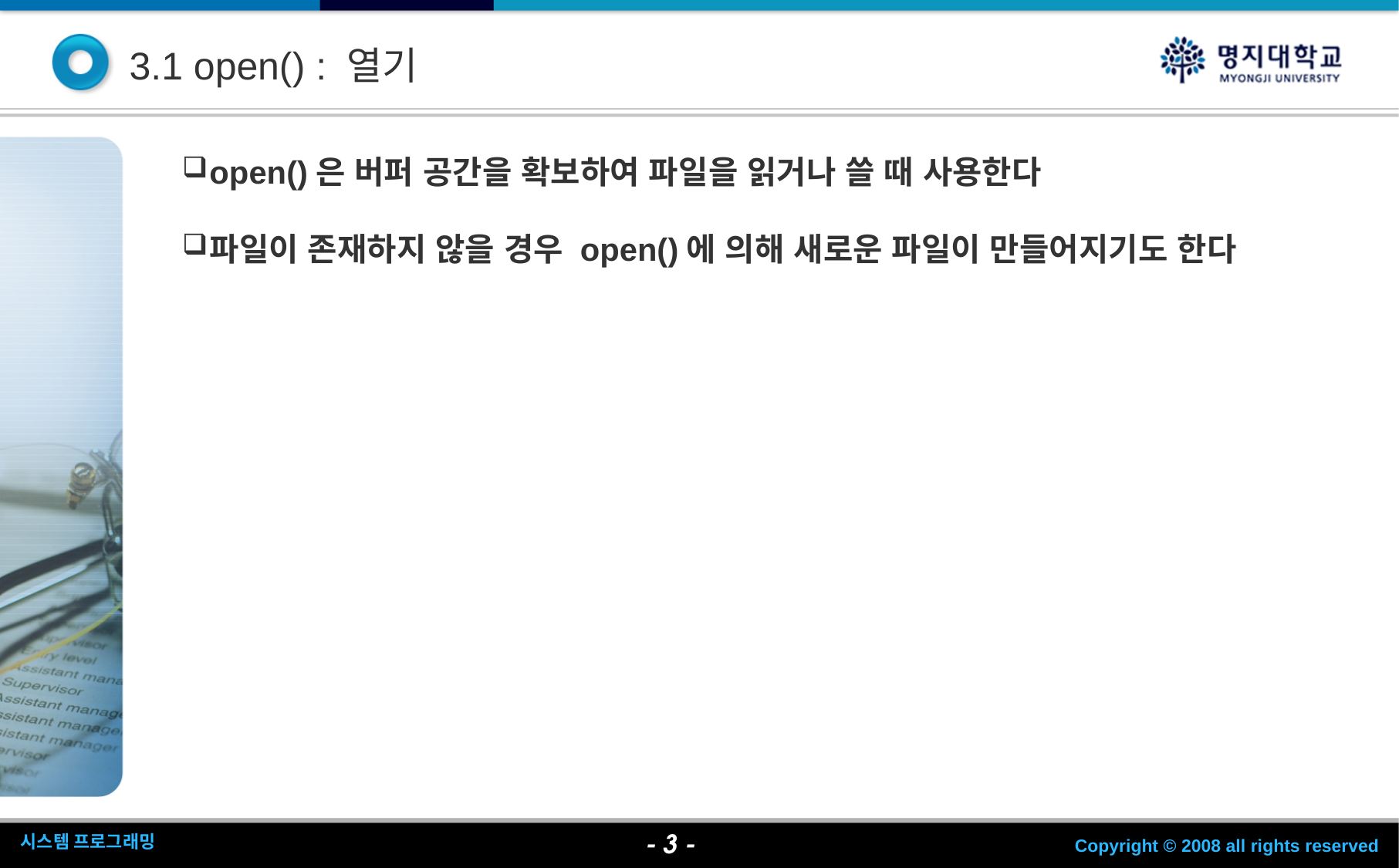

3.1 open() : 열기
open()은 버퍼 공간을 확보하여 파일을 읽거나 쓸 때 사용한다

파일이 존재하지 않을 경우 open()에 의해 새로운 파일이 만들어지기도 한다
- 3 -